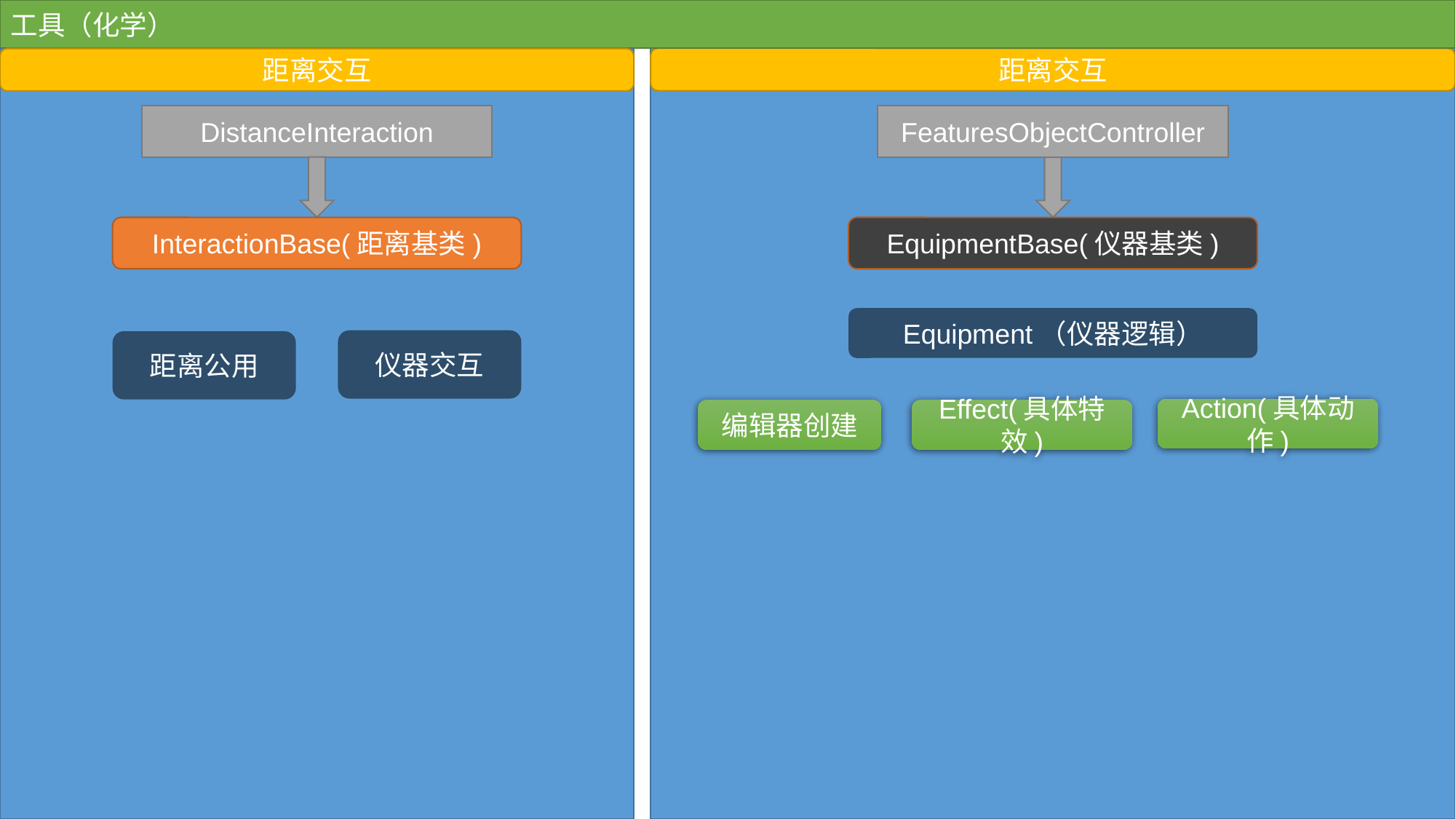

工具（化学）

距离交互

距离交互
DistanceInteraction
FeaturesObjectController

InteractionBase(距离基类)
EquipmentBase(仪器基类)
Equipment（仪器逻辑）
仪器交互
距离公用
Action(具体动作)
编辑器创建
Effect(具体特效)